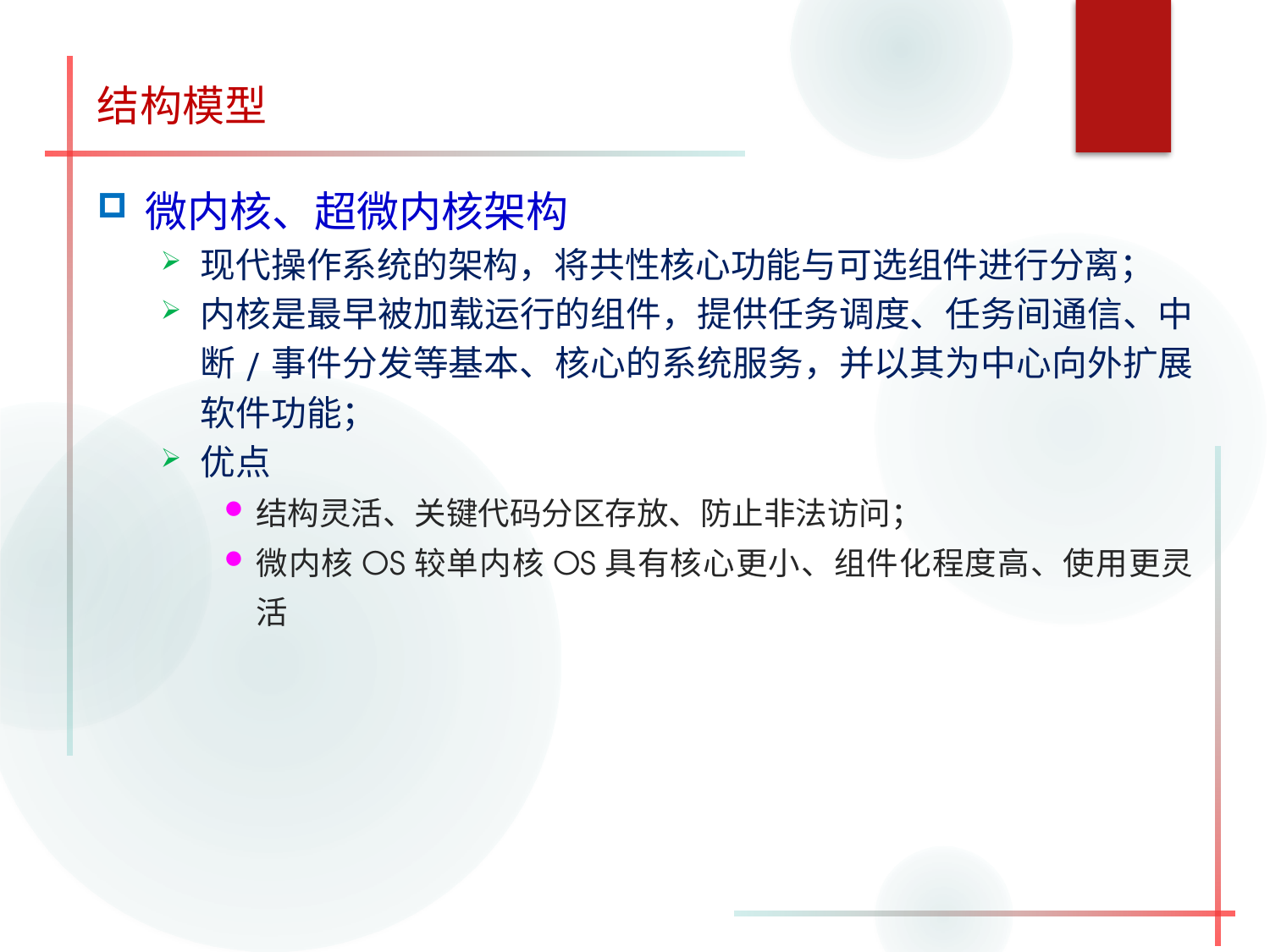

8
结构模型
微内核、超微内核架构
现代操作系统的架构，将共性核心功能与可选组件进行分离；
内核是最早被加载运行的组件，提供任务调度、任务间通信、中断/事件分发等基本、核心的系统服务，并以其为中心向外扩展软件功能；
优点
结构灵活、关键代码分区存放、防止非法访问；
微内核OS较单内核OS具有核心更小、组件化程度高、使用更灵活